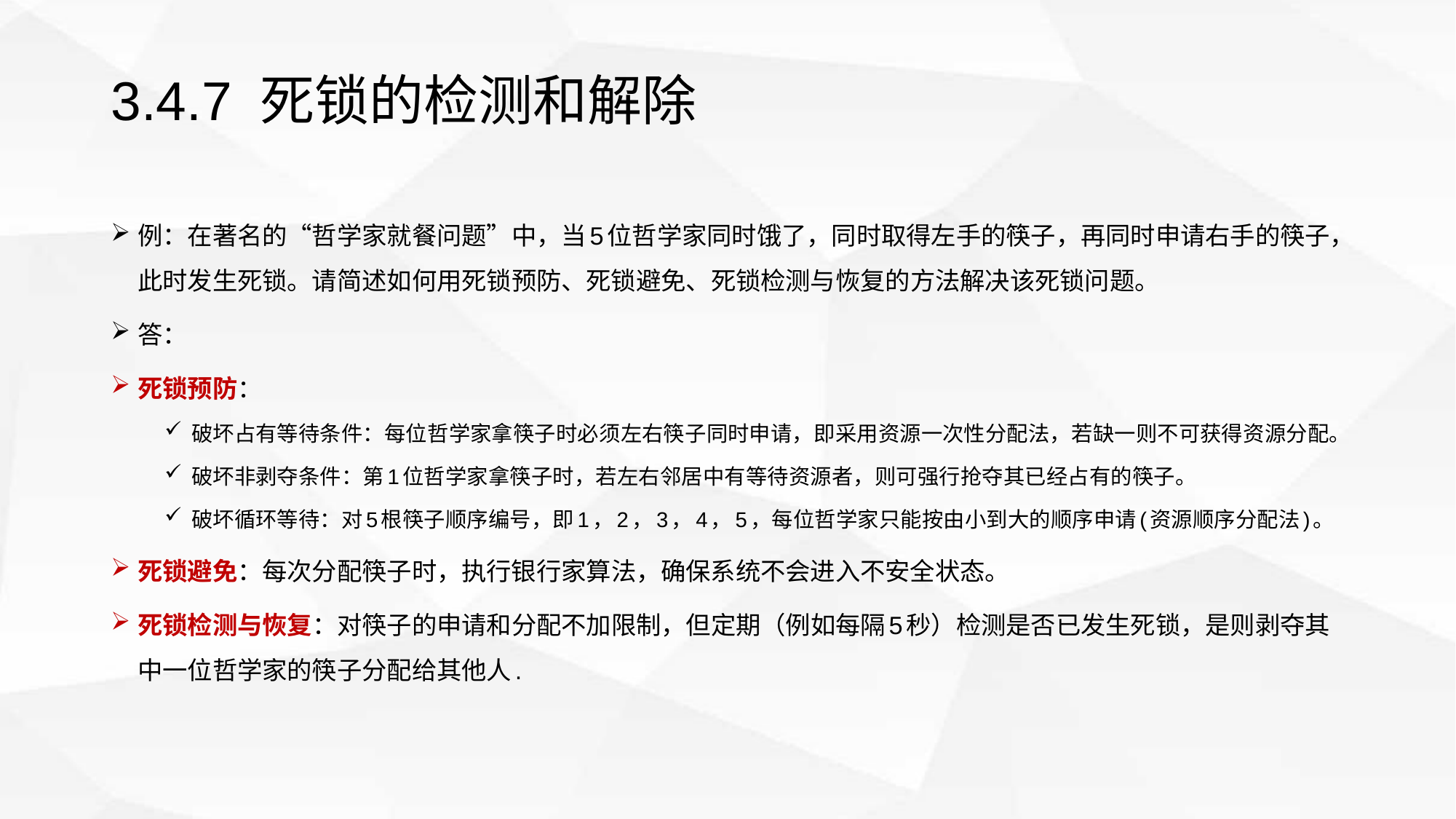

# 3.4.7 死锁的检测和解除
例：在著名的“哲学家就餐问题”中，当5位哲学家同时饿了，同时取得左手的筷子，再同时申请右手的筷子，此时发生死锁。请简述如何用死锁预防、死锁避免、死锁检测与恢复的方法解决该死锁问题。
答：
死锁预防：
破坏占有等待条件：每位哲学家拿筷子时必须左右筷子同时申请，即采用资源一次性分配法，若缺一则不可获得资源分配。
破坏非剥夺条件：第1位哲学家拿筷子时，若左右邻居中有等待资源者，则可强行抢夺其已经占有的筷子。
破坏循环等待：对5根筷子顺序编号，即1，2，3，4，5，每位哲学家只能按由小到大的顺序申请(资源顺序分配法)。
死锁避免：每次分配筷子时，执行银行家算法，确保系统不会进入不安全状态。
死锁检测与恢复：对筷子的申请和分配不加限制，但定期（例如每隔5秒）检测是否已发生死锁，是则剥夺其中一位哲学家的筷子分配给其他人.